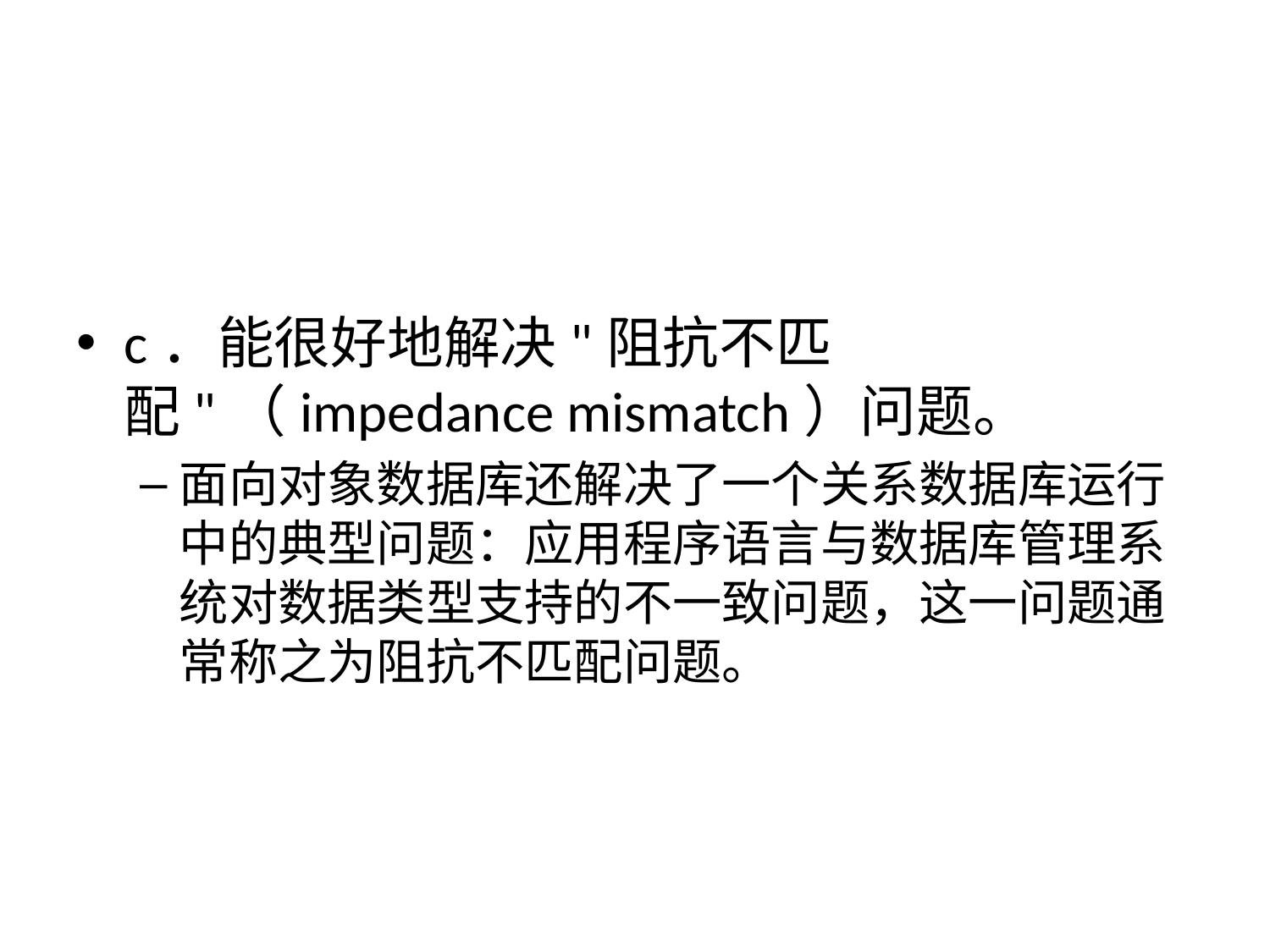

c．能很好地解决"阻抗不匹配"（impedance mismatch）问题。
面向对象数据库还解决了一个关系数据库运行中的典型问题：应用程序语言与数据库管理系统对数据类型支持的不一致问题，这一问题通常称之为阻抗不匹配问题。